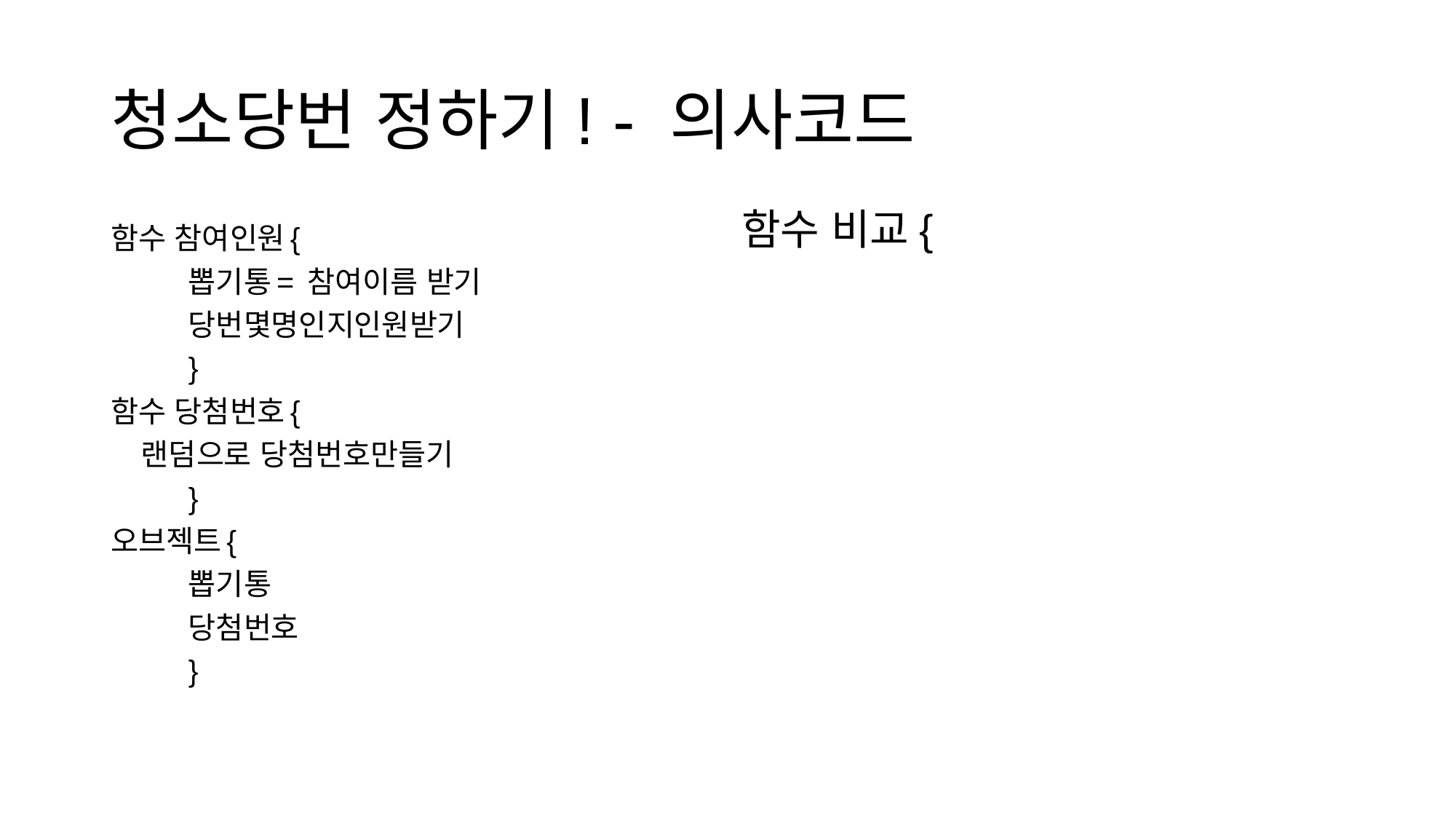

# 청소당번 정하기! - 의사코드
함수 비교{

함수 참여인원{
	뽑기통= 참여이름 받기
	당번몇명인지인원받기
	}
함수 당첨번호{
   랜덤으로 당첨번호만들기
	}
오브젝트{
	뽑기통
	당첨번호
	}